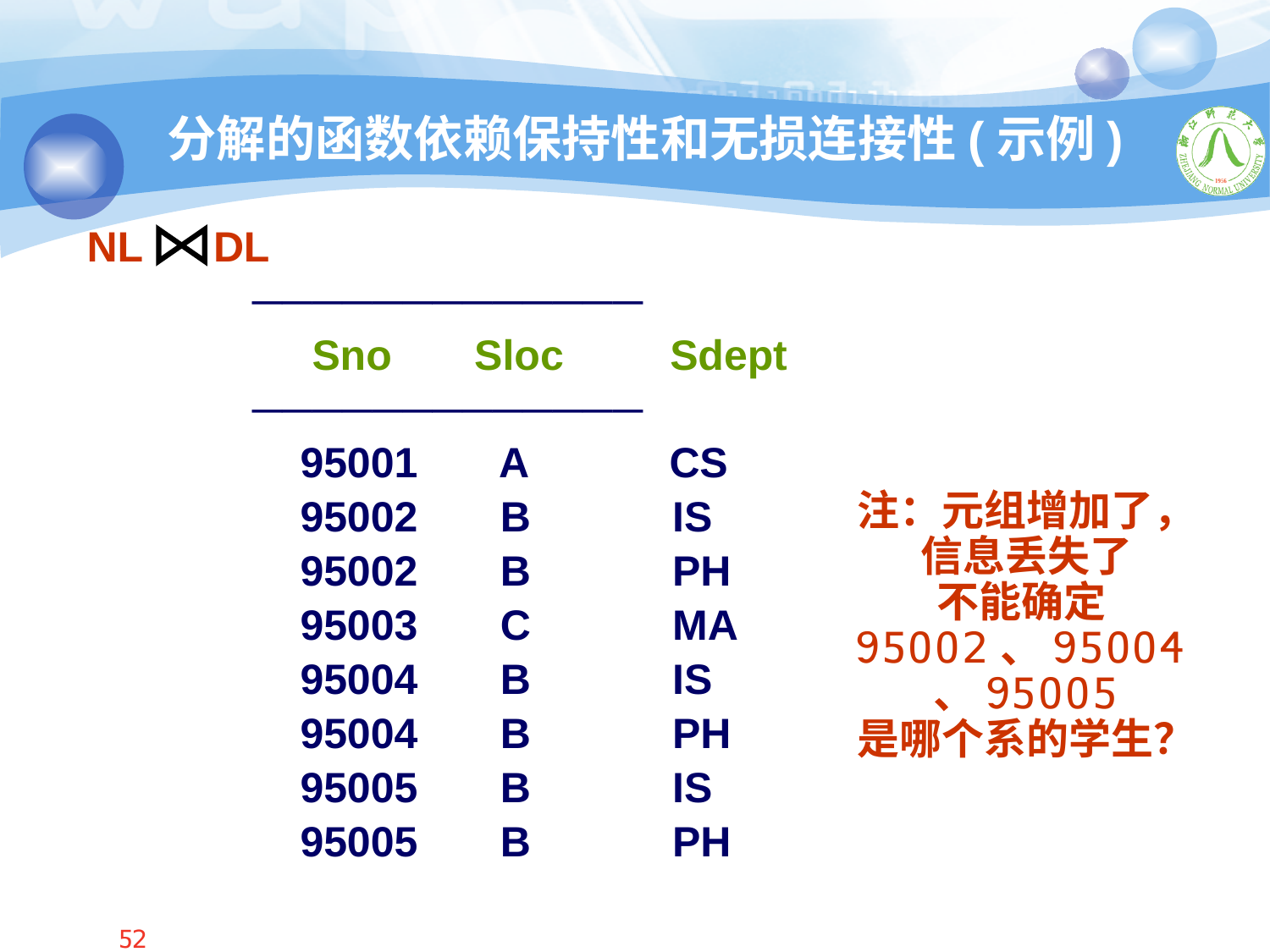

# 分解的函数依赖保持性和无损连接性(示例)
NL      DL
              ─────────────
                   Sno       Sloc         Sdept
              ─────────────
                  95001       A            CS
                  95002       B            IS
                  95002       B            PH
                  95003       C            MA
                  95004       B            IS
                  95004       B            PH
                  95005       B            IS
                  95005       B            PH

注：元组增加了，信息丢失了
不能确定95002、95004、95005
是哪个系的学生？
52